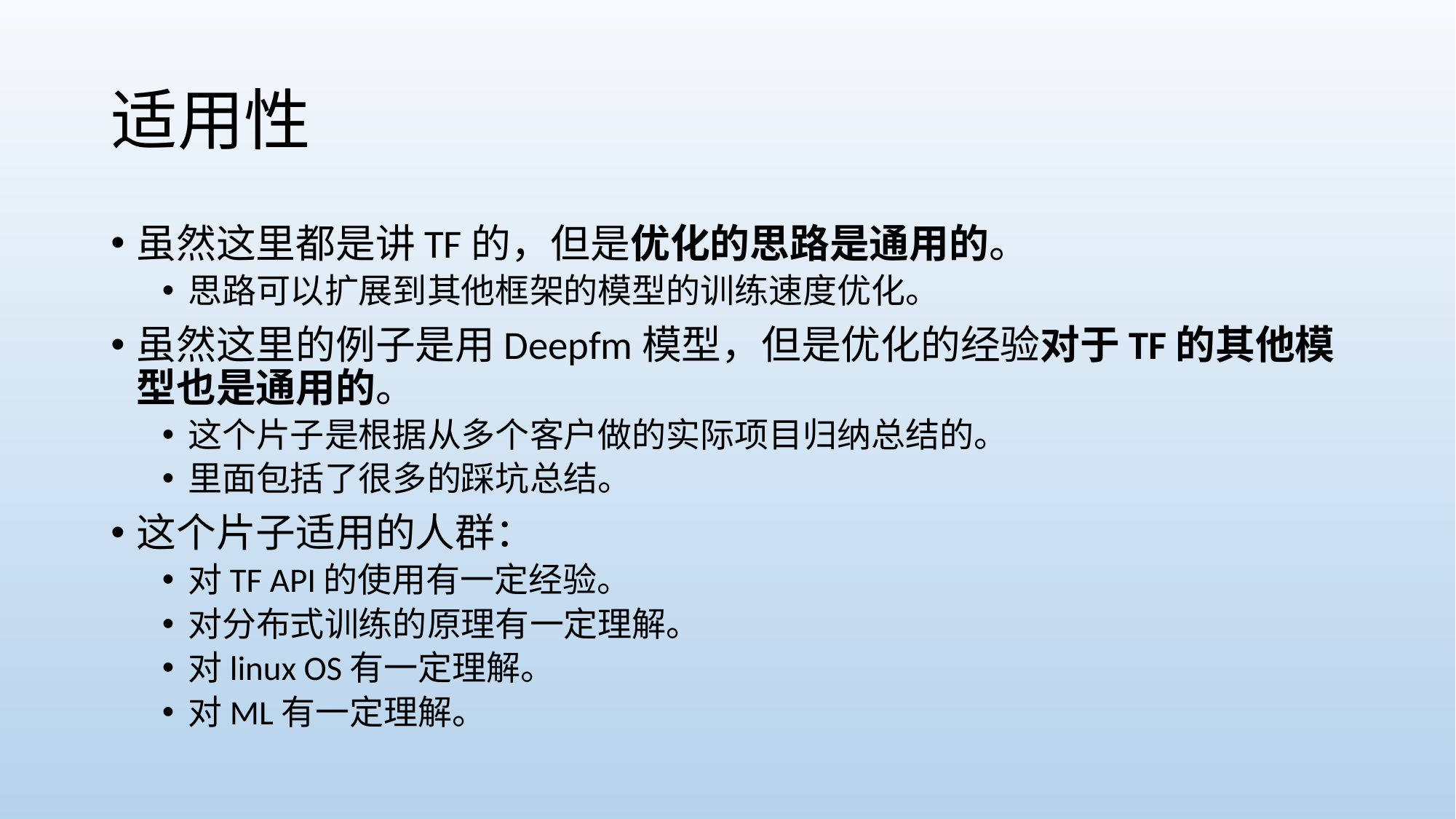

# 适用性
虽然这里都是讲TF的，但是优化的思路是通用的。
思路可以扩展到其他框架的模型的训练速度优化。
虽然这里的例子是用Deepfm模型，但是优化的经验对于TF的其他模型也是通用的。
这个片子是根据从多个客户做的实际项目归纳总结的。
里面包括了很多的踩坑总结。
这个片子适用的人群：
对TF API的使用有一定经验。
对分布式训练的原理有一定理解。
对linux OS有一定理解。
对ML有一定理解。